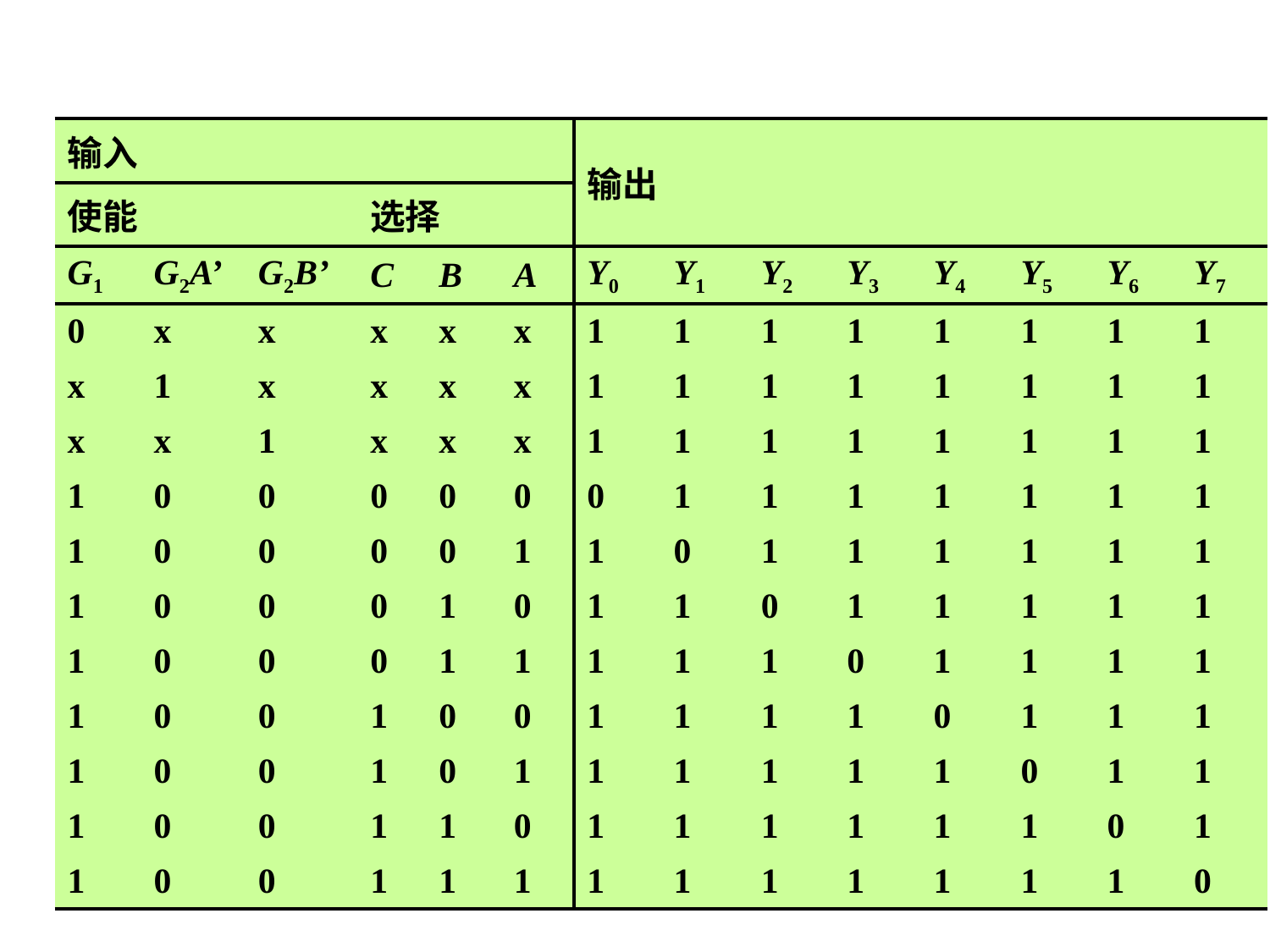

#
| 输入 |  |  |  |  |  | 输出 |  |  |  |  |  |  |  |
| --- | --- | --- | --- | --- | --- | --- | --- | --- | --- | --- | --- | --- | --- |
| 使能 |  |  | 选择 |  |  |  |  |  |  |  |  |  |  |
| G1 | G2A’ | G2B’ | C | B | A | Y0 | Y1 | Y2 | Y3 | Y4 | Y5 | Y6 | Y7 |
| 0 | x | x | x | x | x | 1 | 1 | 1 | 1 | 1 | 1 | 1 | 1 |
| x | 1 | x | x | x | x | 1 | 1 | 1 | 1 | 1 | 1 | 1 | 1 |
| x | x | 1 | x | x | x | 1 | 1 | 1 | 1 | 1 | 1 | 1 | 1 |
| 1 | 0 | 0 | 0 | 0 | 0 | 0 | 1 | 1 | 1 | 1 | 1 | 1 | 1 |
| 1 | 0 | 0 | 0 | 0 | 1 | 1 | 0 | 1 | 1 | 1 | 1 | 1 | 1 |
| 1 | 0 | 0 | 0 | 1 | 0 | 1 | 1 | 0 | 1 | 1 | 1 | 1 | 1 |
| 1 | 0 | 0 | 0 | 1 | 1 | 1 | 1 | 1 | 0 | 1 | 1 | 1 | 1 |
| 1 | 0 | 0 | 1 | 0 | 0 | 1 | 1 | 1 | 1 | 0 | 1 | 1 | 1 |
| 1 | 0 | 0 | 1 | 0 | 1 | 1 | 1 | 1 | 1 | 1 | 0 | 1 | 1 |
| 1 | 0 | 0 | 1 | 1 | 0 | 1 | 1 | 1 | 1 | 1 | 1 | 0 | 1 |
| 1 | 0 | 0 | 1 | 1 | 1 | 1 | 1 | 1 | 1 | 1 | 1 | 1 | 0 |